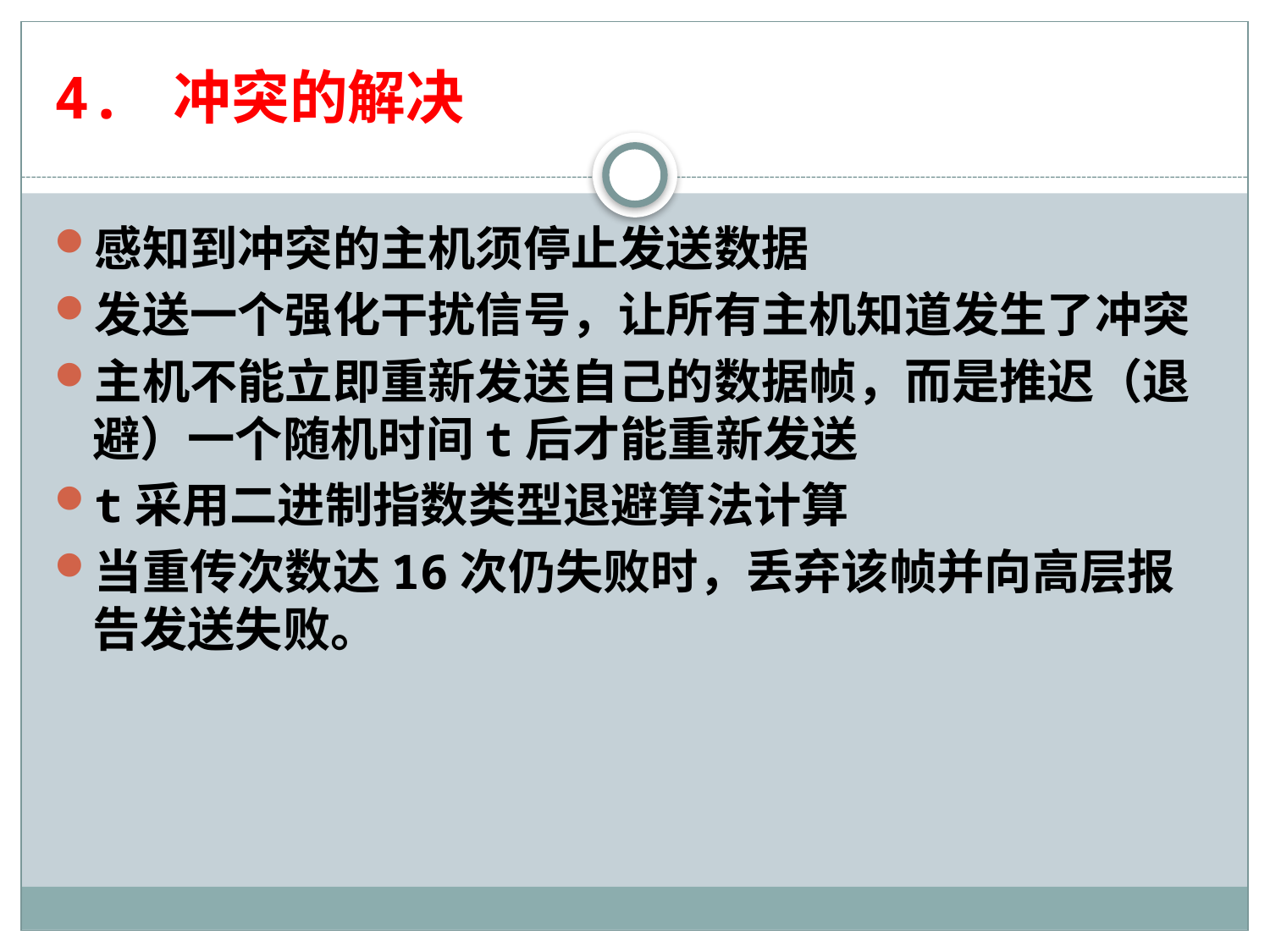

# 4. 冲突的解决
感知到冲突的主机须停止发送数据
发送一个强化干扰信号，让所有主机知道发生了冲突
主机不能立即重新发送自己的数据帧，而是推迟（退避）一个随机时间t后才能重新发送
t采用二进制指数类型退避算法计算
当重传次数达16次仍失败时，丢弃该帧并向高层报告发送失败。